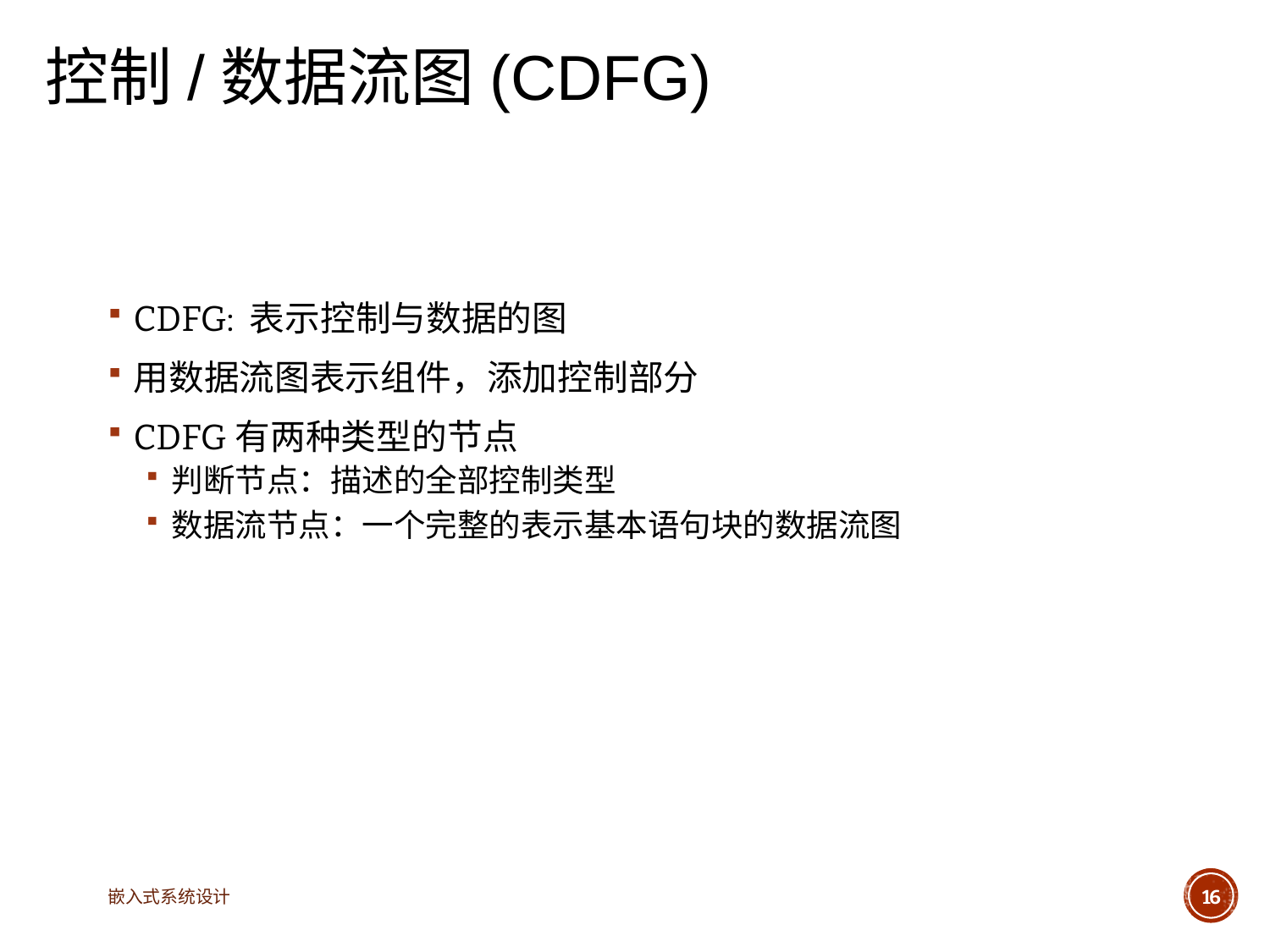

# 控制/数据流图(CDFG)
CDFG: 表示控制与数据的图
用数据流图表示组件，添加控制部分
CDFG有两种类型的节点
判断节点：描述的全部控制类型
数据流节点：一个完整的表示基本语句块的数据流图
嵌入式系统设计
16